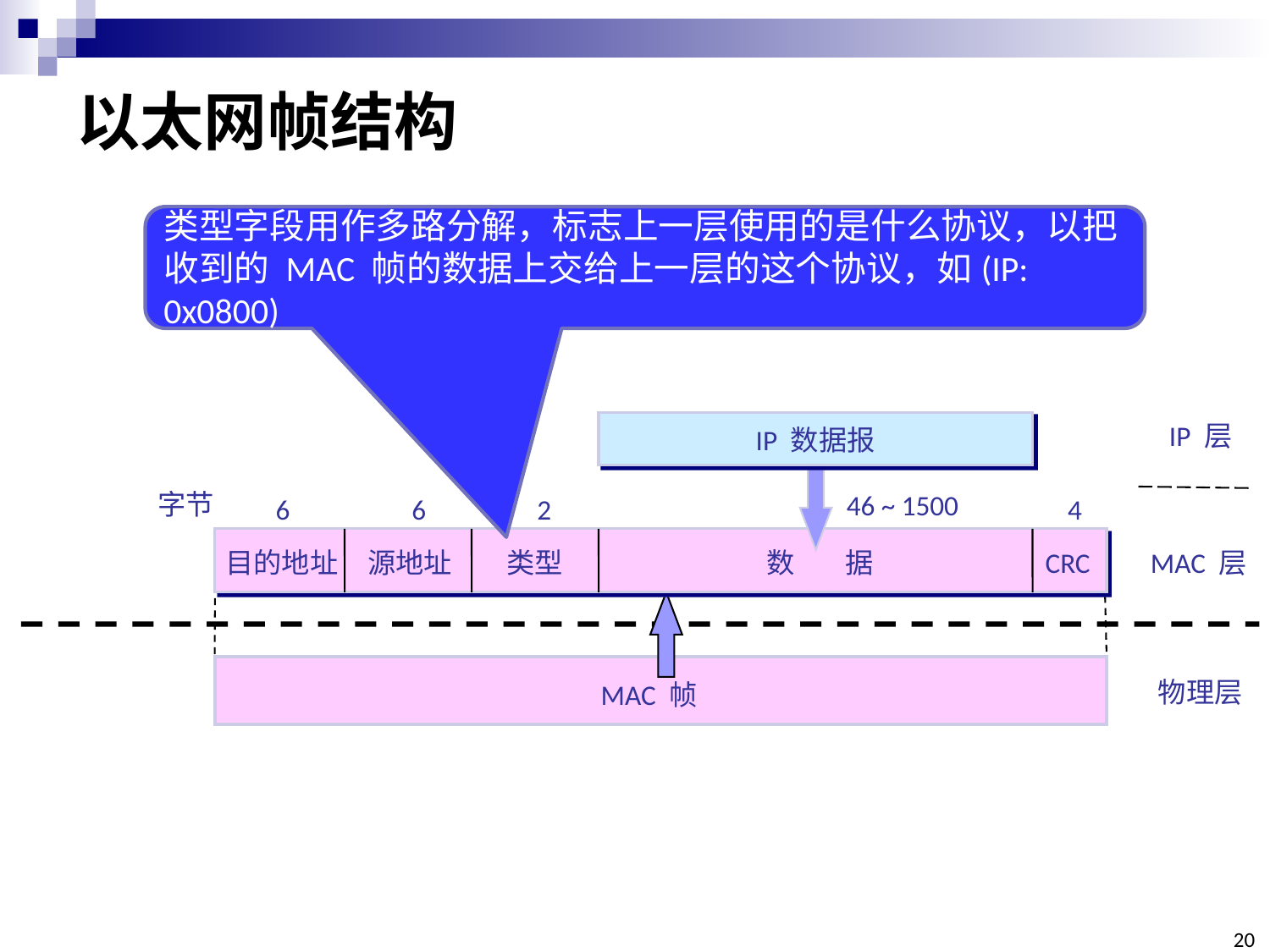

# 以太网帧结构
类型字段用作多路分解，标志上一层使用的是什么协议，以把收到的 MAC 帧的数据上交给上一层的这个协议，如(IP: 0x0800)
IP 数据报

IP 层
字节
46 ~ 1500
6
6
2
4

目的地址
源地址
类型
数        据
CRC

MAC 层

物理层
MAC 帧
20